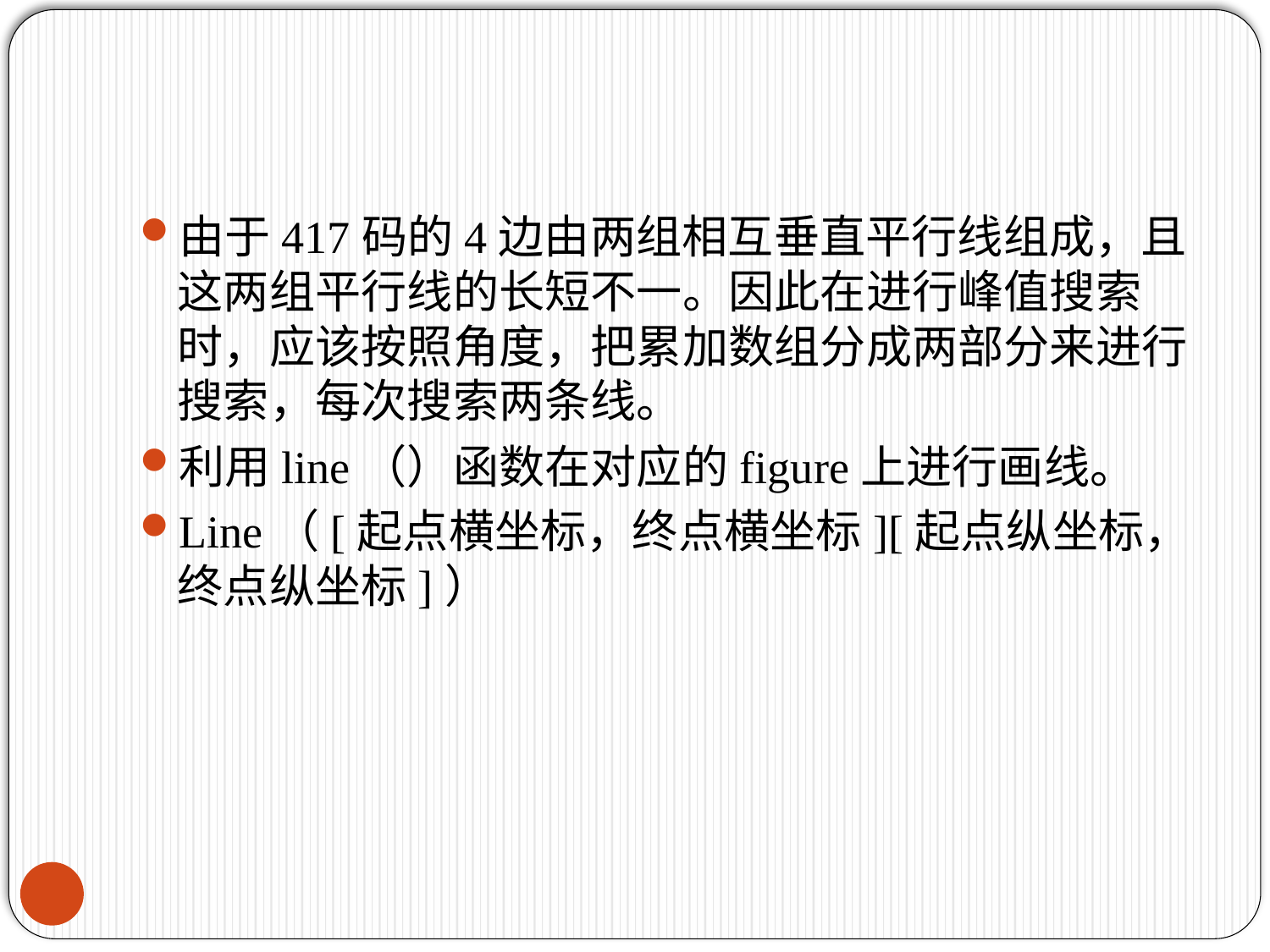

#
由于417码的4边由两组相互垂直平行线组成，且这两组平行线的长短不一。因此在进行峰值搜索时，应该按照角度，把累加数组分成两部分来进行搜索，每次搜索两条线。
利用line（）函数在对应的figure上进行画线。
Line（[起点横坐标，终点横坐标][起点纵坐标，终点纵坐标]）
13